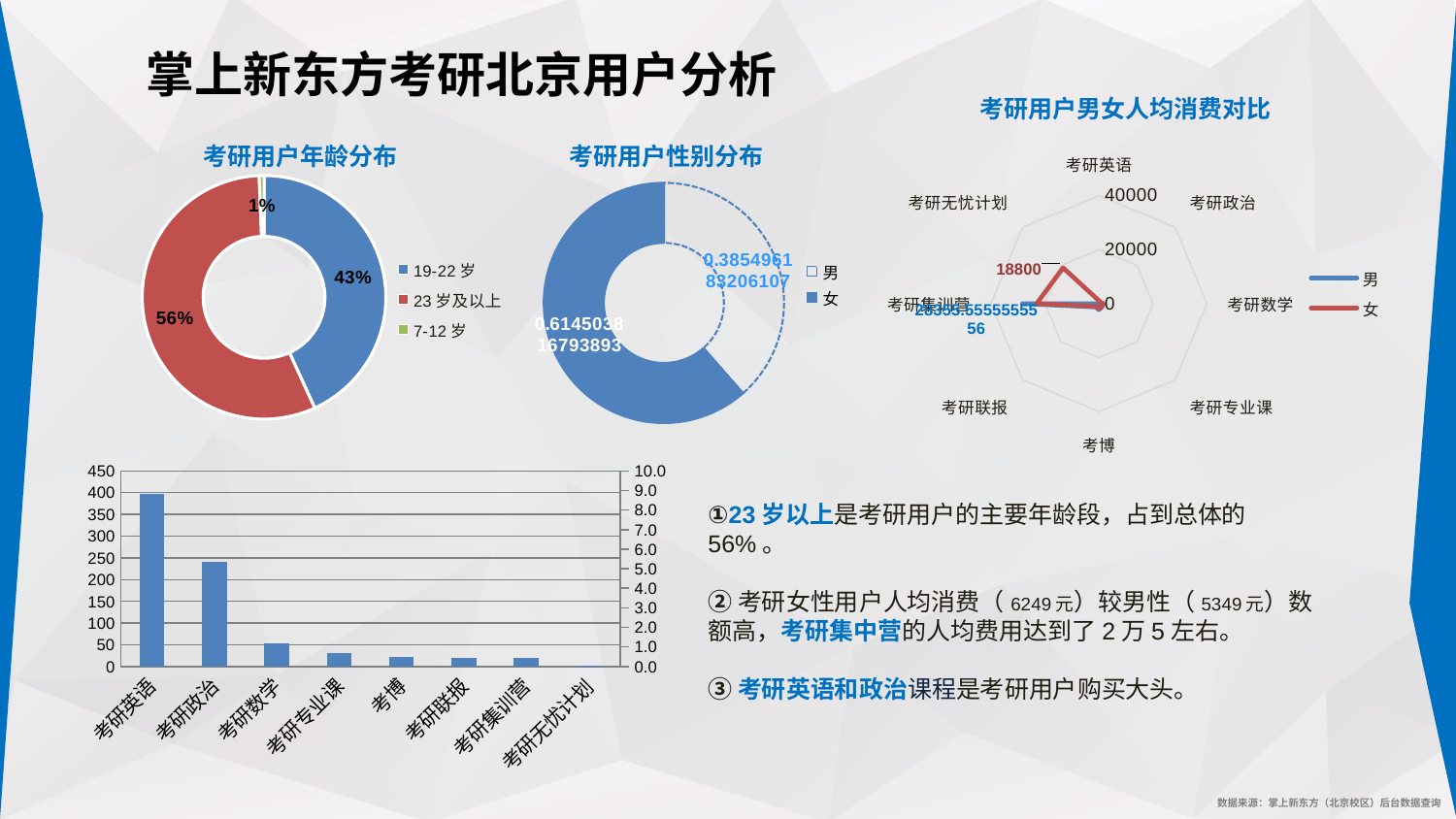

掌上新东方考研北京用户分析

### Chart: 考研用户男女人均消费对比

| Category | 男 | 女 |
|---|---|---|
| 考研英语 | 1246.58169934641 | 1062.59591836735 |
| 考研政治 | 537.9 | 729.078014184397 |
| 考研数学 | 1604.0 | 1504.13793103448 |
| 考研专业课 | 1646.66666666667 | 1517.5 |
| 考博 | 2268.88888888889 | 1853.07692307692 |
| 考研联报 | 1786.66666666667 | 1429.09090909091 |
| 考研集训营 | 28355.5555555556 | 23100.0 |
| 考研无忧计划 | 0.0 | 18800.0 |

### Chart: 考研用户年龄分布

| Category |  |
|---|---|
| 19-22岁 | 0.430868167202572 |
| 23岁及以上 | 0.560897435897436 |
| 7-12岁 | 0.00638977635782748 |

### Chart: 考研用户性别分布

| Category | 548 833 |
|---|---|
| 男 | 0.385496183206107 |
| 女 | 0.614503816793893 |
①23岁以上是考研用户的主要年龄段，占到总体的56%。

②考研女性用户人均消费（6249元）较男性（5349元）数额高，考研集中营的人均费用达到了2万5左右。

③考研英语和政治课程是考研用户购买大头。

### Chart

| Category | 频率 | 百分比 |
|---|---|---|
| 考研英语 | 398.0 | 8.87204636647347 |
| 考研政治 | 241.0 | 5.37226928221132 |
| 考研数学 | 54.0 | 1.2037449843959 |
| 考研专业课 | 31.0 | 0.691038787338386 |
| 考博 | 22.0 | 0.490414623272403 |
| 考研联报 | 20.0 | 0.445831475702185 |
| 考研集训营 | 19.0 | 0.423539901917075 |
| 考研无忧计划 | 1.0 | 0.0222915737851092 |